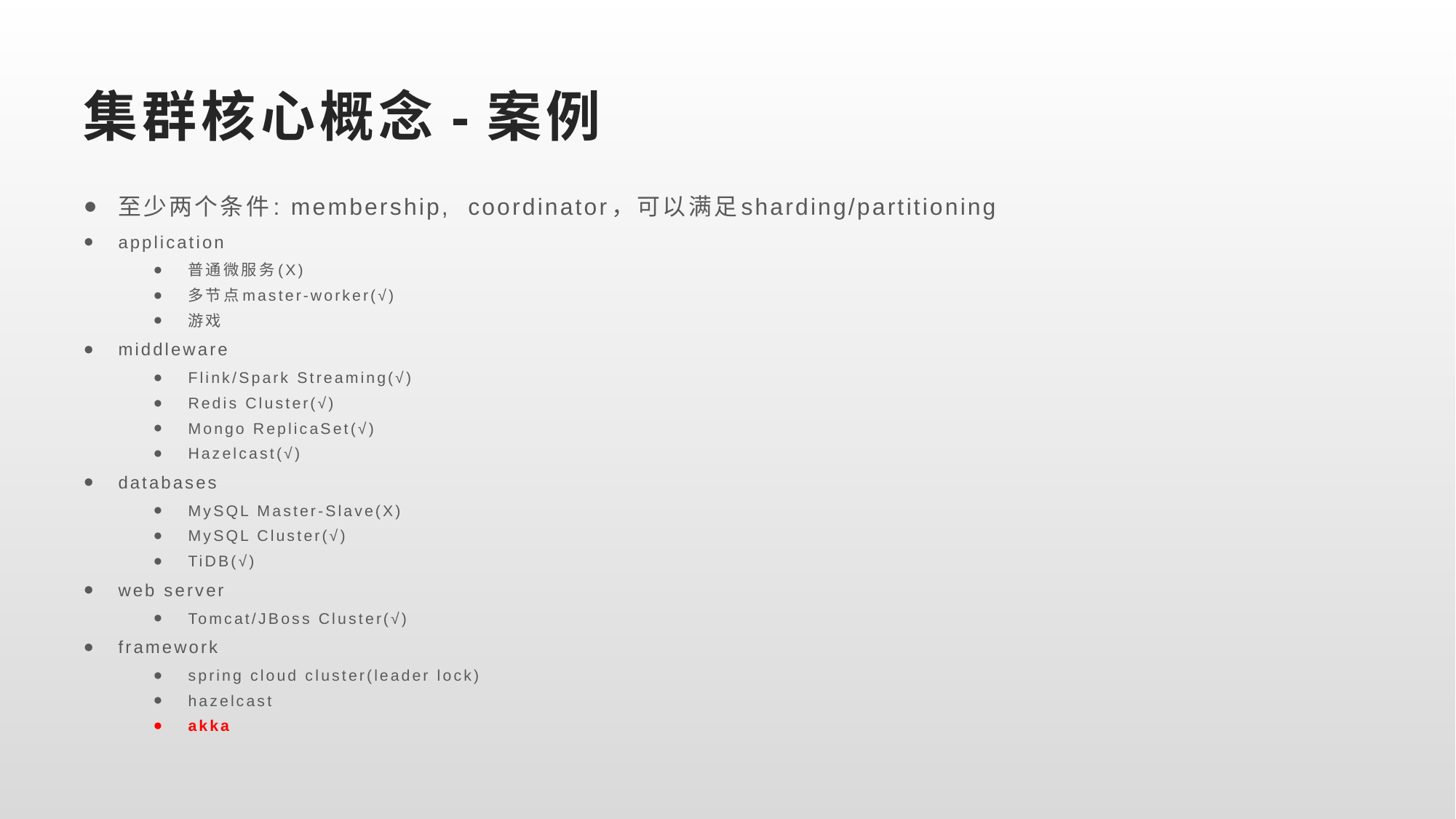

# 集群核心概念-案例
至少两个条件: membership,  coordinator，可以满足sharding/partitioning
application
普通微服务(X)
多节点master-worker(√)
游戏
middleware
Flink/Spark Streaming(√)
Redis Cluster(√)
Mongo ReplicaSet(√)
Hazelcast(√)
databases
MySQL Master-Slave(X)
MySQL Cluster(√)
TiDB(√)
web server
Tomcat/JBoss Cluster(√)
framework
spring cloud cluster(leader lock)
hazelcast
akka